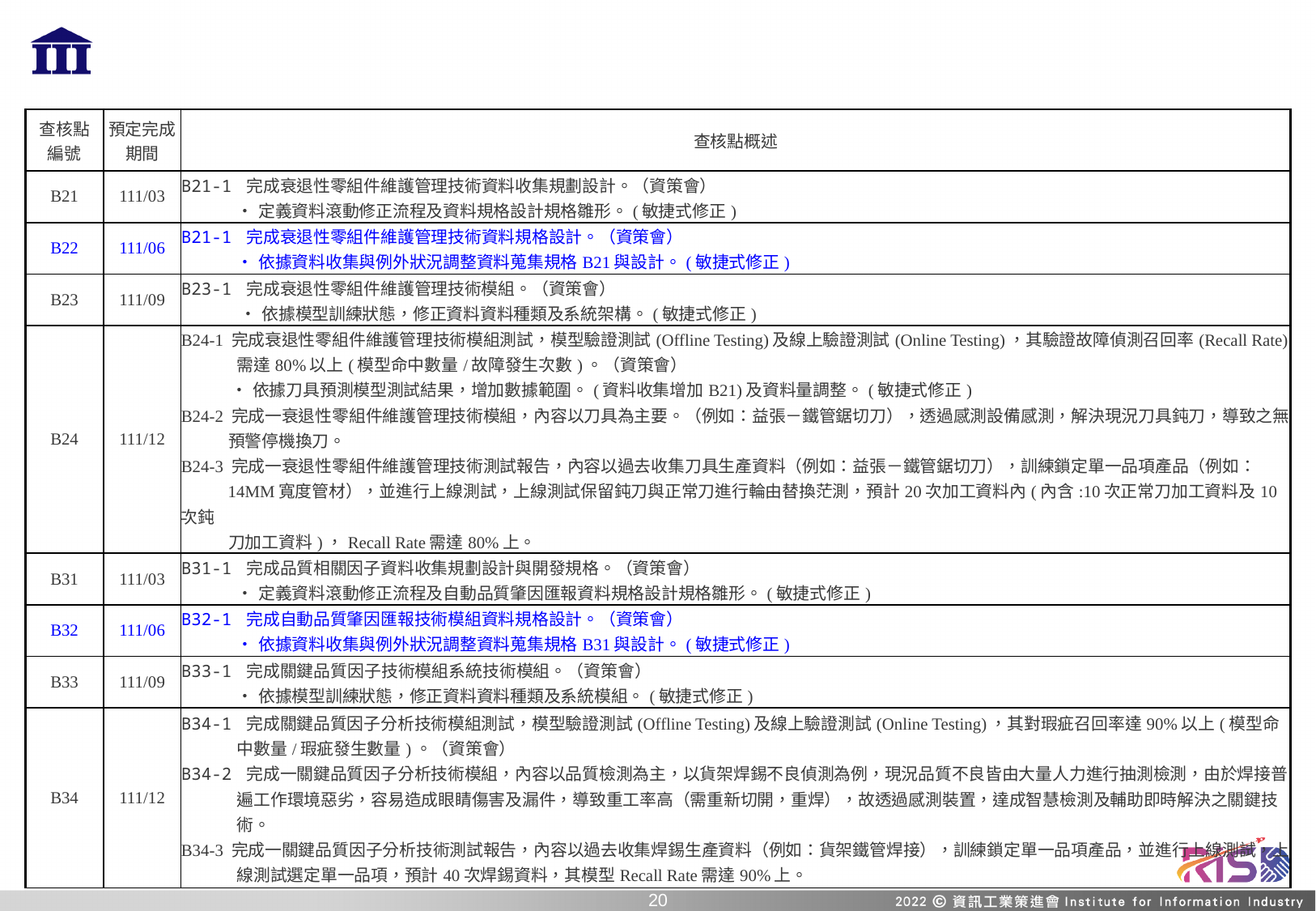

#
| 查核點 編號 | 預定完成 期間 | 查核點概述 |
| --- | --- | --- |
| B21 | 111/03 | B21-1 完成衰退性零組件維護管理技術資料收集規劃設計。（資策會） ‧定義資料滾動修正流程及資料規格設計規格雛形。(敏捷式修正) |
| B22 | 111/06 | B21-1 完成衰退性零組件維護管理技術資料規格設計。（資策會） ‧依據資料收集與例外狀況調整資料蒐集規格B21與設計。(敏捷式修正) |
| B23 | 111/09 | B23-1 完成衰退性零組件維護管理技術模組。（資策會） ‧依據模型訓練狀態，修正資料資料種類及系統架構。(敏捷式修正) |
| B24 | 111/12 | B24-1 完成衰退性零組件維護管理技術模組測試，模型驗證測試(Offline Testing)及線上驗證測試(Online Testing)，其驗證故障偵測召回率(Recall Rate)需達80%以上(模型命中數量/故障發生次數)。（資策會） ‧依據刀具預測模型測試結果，增加數據範圍。(資料收集增加B21)及資料量調整。(敏捷式修正) B24-2 完成一衰退性零組件維護管理技術模組，內容以刀具為主要。（例如：益張－鐵管鋸切刀），透過感測設備感測，解決現況刀具鈍刀，導致之無 預警停機換刀。 B24-3 完成一衰退性零組件維護管理技術測試報告，內容以過去收集刀具生產資料（例如：益張－鐵管鋸切刀），訓練鎖定單一品項產品（例如： 14MM寬度管材），並進行上線測試，上線測試保留鈍刀與正常刀進行輪由替換茫測，預計20次加工資料內(內含:10次正常刀加工資料及10次鈍 刀加工資料)，Recall Rate需達80%上。 |
| B31 | 111/03 | B31-1 完成品質相關因子資料收集規劃設計與開發規格。（資策會） ‧定義資料滾動修正流程及自動品質肇因匯報資料規格設計規格雛形。(敏捷式修正) |
| B32 | 111/06 | B32-1 完成自動品質肇因匯報技術模組資料規格設計。（資策會） ‧依據資料收集與例外狀況調整資料蒐集規格B31與設計。(敏捷式修正) |
| B33 | 111/09 | B33-1 完成關鍵品質因子技術模組系統技術模組。（資策會） ‧依據模型訓練狀態，修正資料資料種類及系統模組。(敏捷式修正) |
| B34 | 111/12 | B34-1 完成關鍵品質因子分析技術模組測試，模型驗證測試(Offline Testing)及線上驗證測試(Online Testing)，其對瑕疵召回率達90%以上(模型命中數量/瑕疵發生數量)。（資策會） B34-2 完成一關鍵品質因子分析技術模組，內容以品質檢測為主，以貨架焊錫不良偵測為例，現況品質不良皆由大量人力進行抽測檢測，由於焊接普遍工作環境惡劣，容易造成眼睛傷害及漏件，導致重工率高（需重新切開，重焊），故透過感測裝置，達成智慧檢測及輔助即時解決之關鍵技術。 B34-3 完成一關鍵品質因子分析技術測試報告，內容以過去收集焊錫生產資料（例如：貨架鐵管焊接），訓練鎖定單一品項產品，並進行上線測試，上線測試選定單一品項，預計40次焊錫資料，其模型Recall Rate需達90%上。 |
20